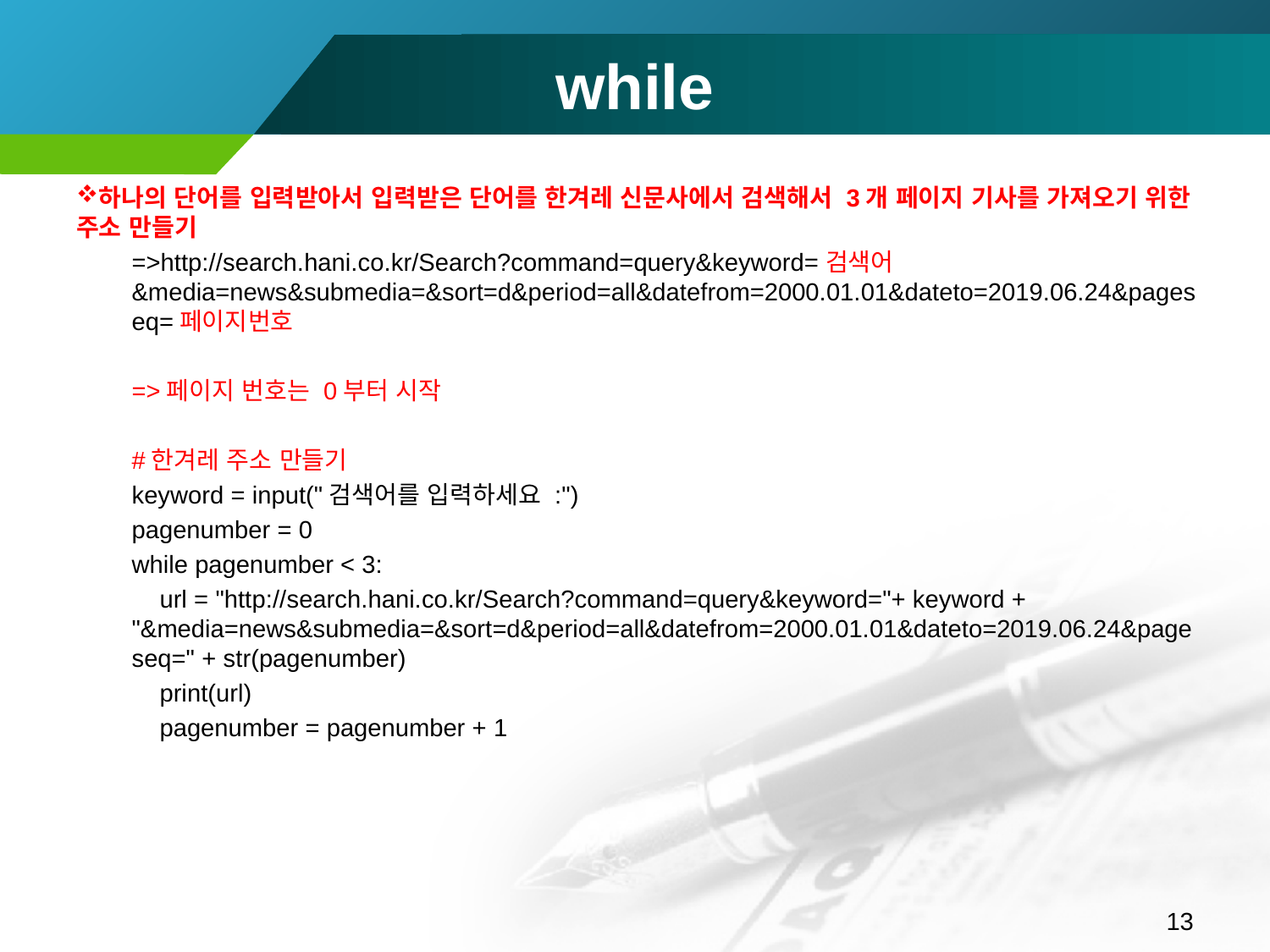

# while
하나의 단어를 입력받아서 입력받은 단어를 한겨레 신문사에서 검색해서 3개 페이지 기사를 가져오기 위한 주소 만들기
=>http://search.hani.co.kr/Search?command=query&keyword=검색어&media=news&submedia=&sort=d&period=all&datefrom=2000.01.01&dateto=2019.06.24&pageseq=페이지번호

=>페이지 번호는 0부터 시작

#한겨레 주소 만들기
keyword = input("검색어를 입력하세요 :")
pagenumber = 0
while pagenumber < 3:
    url = "http://search.hani.co.kr/Search?command=query&keyword="+ keyword + "&media=news&submedia=&sort=d&period=all&datefrom=2000.01.01&dateto=2019.06.24&pageseq=" + str(pagenumber)
    print(url)
    pagenumber = pagenumber + 1
13